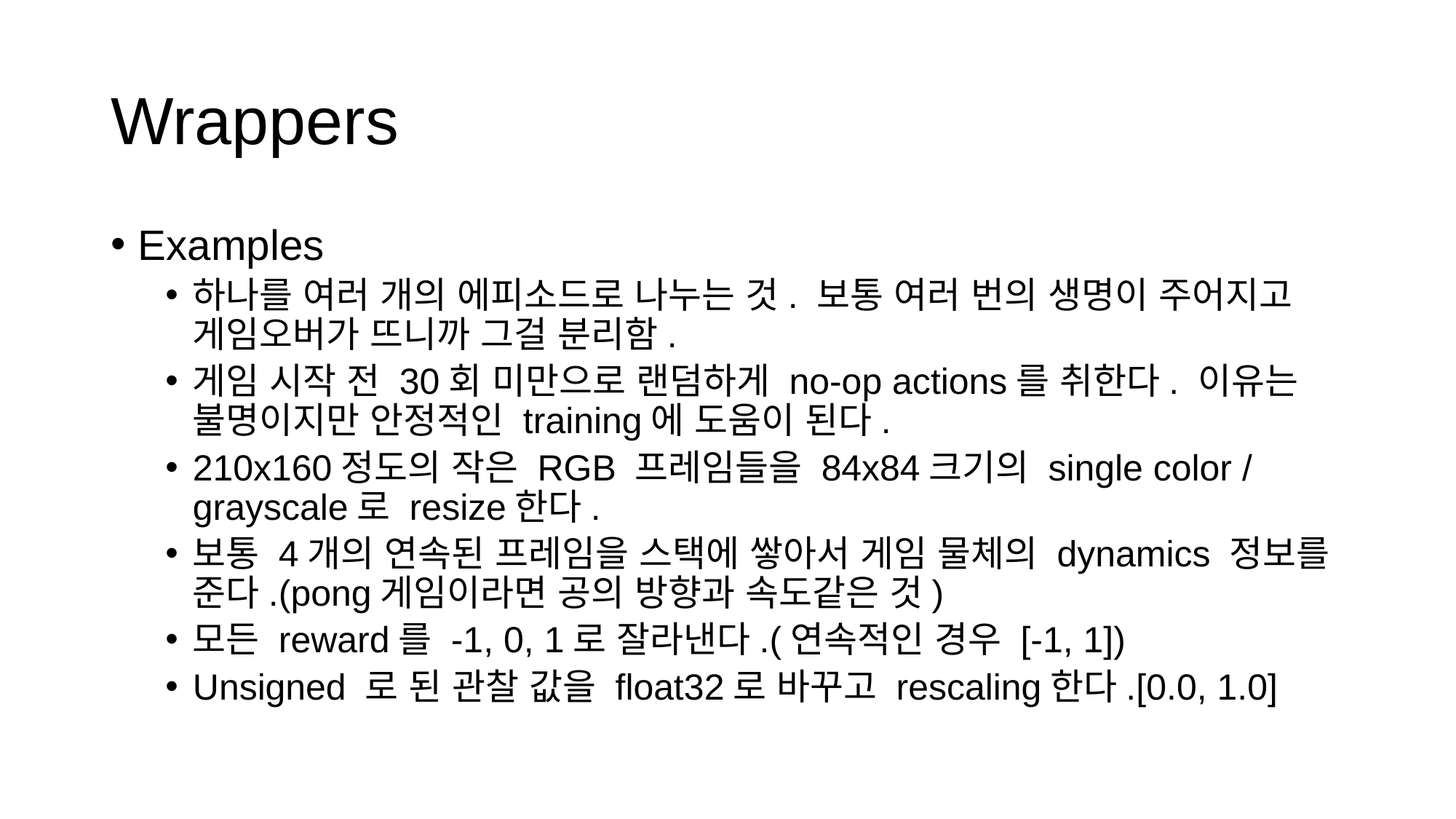

# Wrappers
Examples
하나를 여러 개의 에피소드로 나누는 것. 보통 여러 번의 생명이 주어지고 게임오버가 뜨니까 그걸 분리함.
게임 시작 전 30회 미만으로 랜덤하게 no-op actions를 취한다. 이유는 불명이지만 안정적인 training에 도움이 된다.
210x160정도의 작은 RGB 프레임들을 84x84크기의 single color / grayscale로 resize한다.
보통 4개의 연속된 프레임을 스택에 쌓아서 게임 물체의 dynamics 정보를 준다.(pong게임이라면 공의 방향과 속도같은 것)
모든 reward를 -1, 0, 1로 잘라낸다.(연속적인 경우 [-1, 1])
Unsigned 로 된 관찰 값을 float32로 바꾸고 rescaling한다.[0.0, 1.0]